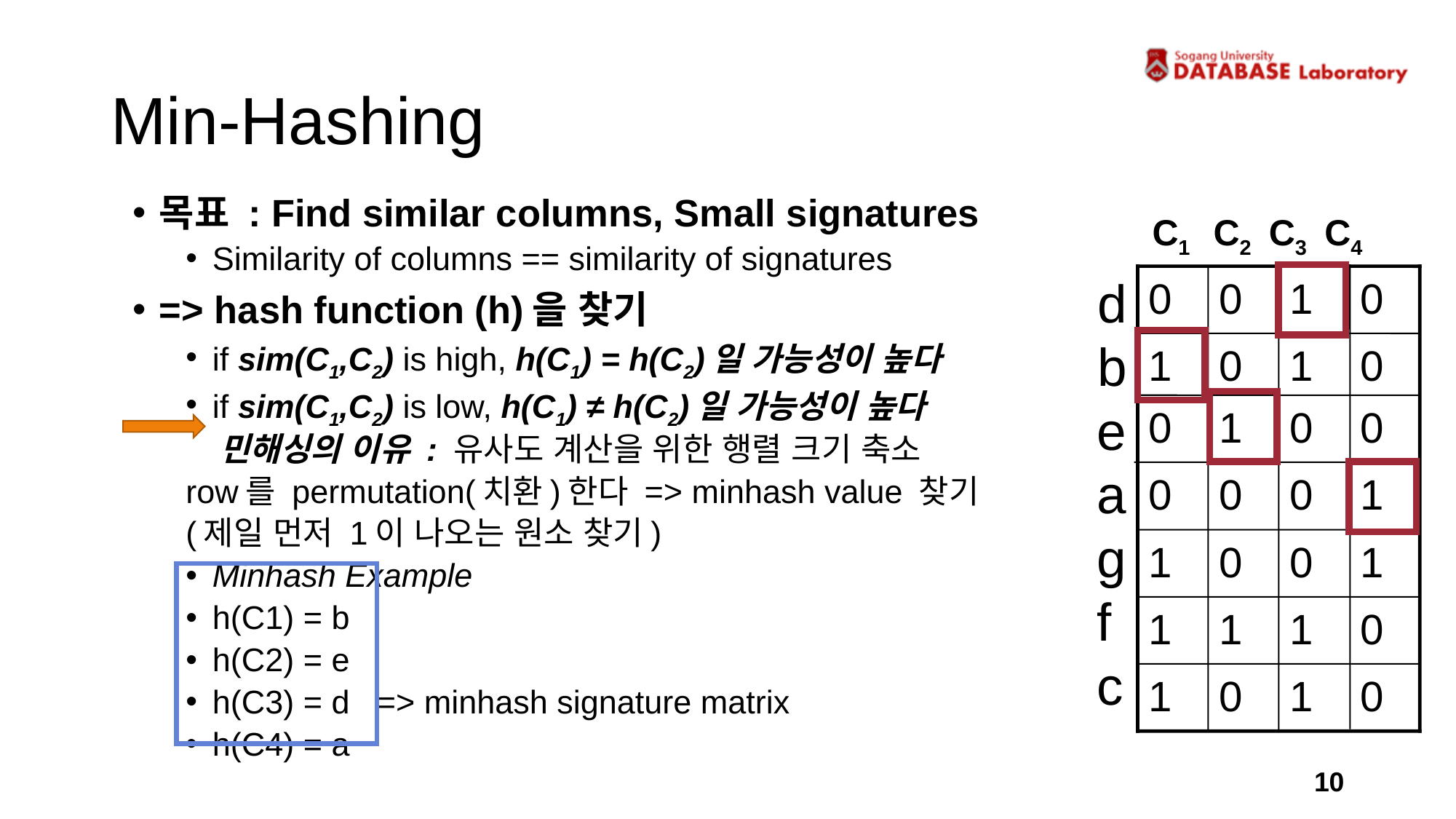

# Min-Hashing
목표 : Find similar columns, Small signatures
Similarity of columns == similarity of signatures
=> hash function (h)을 찾기
if sim(C1,C2) is high, h(C1) = h(C2)일 가능성이 높다
if sim(C1,C2) is low, h(C1) ≠ h(C2)일 가능성이 높다
   민해싱의 이유 : 유사도 계산을 위한 행렬 크기 축소
row를 permutation(치환)한다 => minhash value 찾기
(제일 먼저 1이 나오는 원소 찾기)
Minhash Example
h(C1) = b
h(C2) = e
h(C3) = d   => minhash signature matrix
h(C4) = a

C1    C2   C3   C4

0

0
1

0

1

0
1
0
0

1
0
0

0
0
0
1
1

0
0
1
1

1
1
0
1

0
1
0

d
b
e
a
g
f
c

10